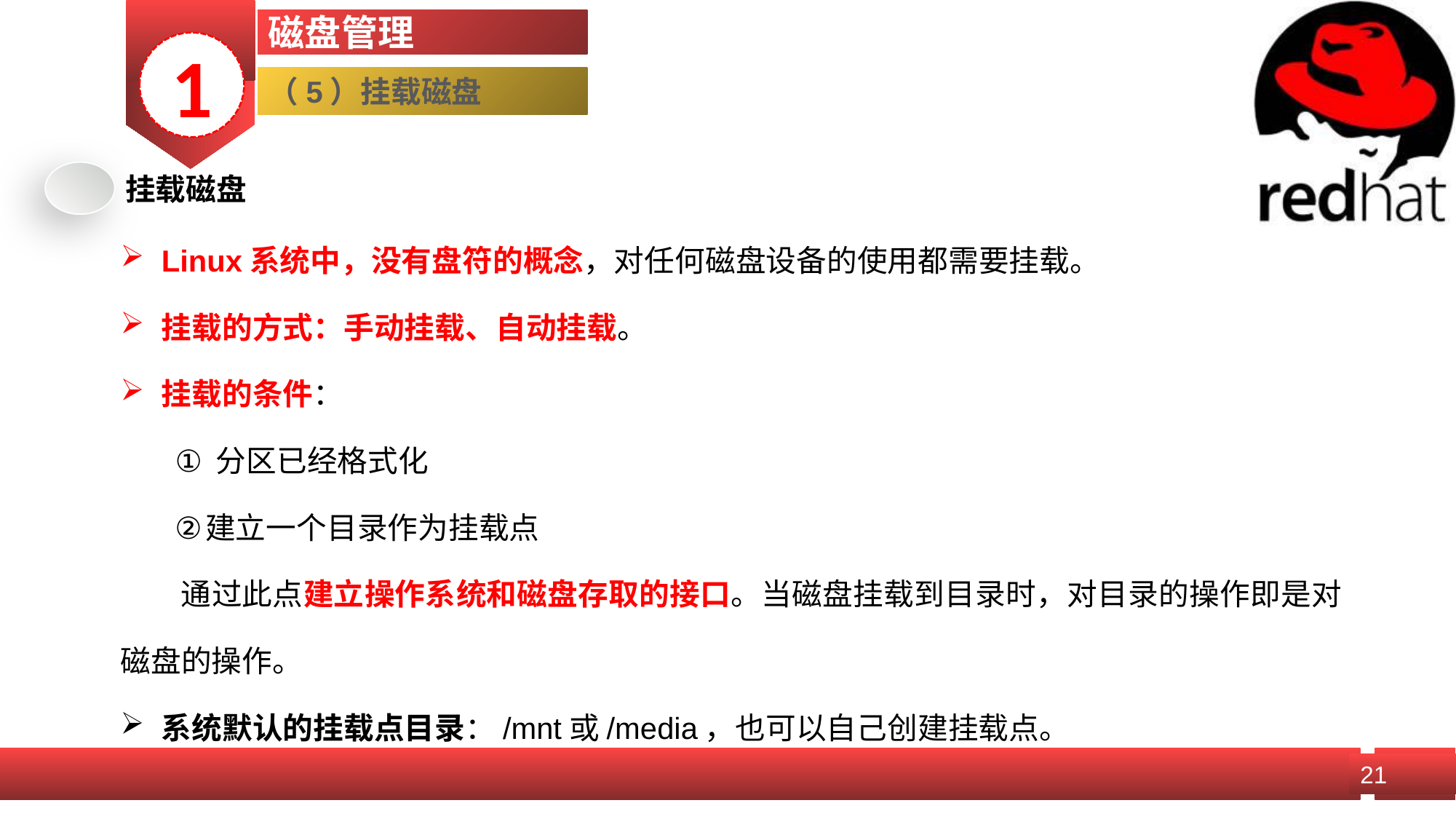

磁盘管理
1
（5）挂载磁盘

挂载磁盘
Linux系统中，没有盘符的概念，对任何磁盘设备的使用都需要挂载。
挂载的方式：手动挂载、自动挂载。
挂载的条件：
分区已经格式化
建立一个目录作为挂载点
通过此点建立操作系统和磁盘存取的接口。当磁盘挂载到目录时，对目录的操作即是对磁盘的操作。
系统默认的挂载点目录：/mnt或/media，也可以自己创建挂载点。